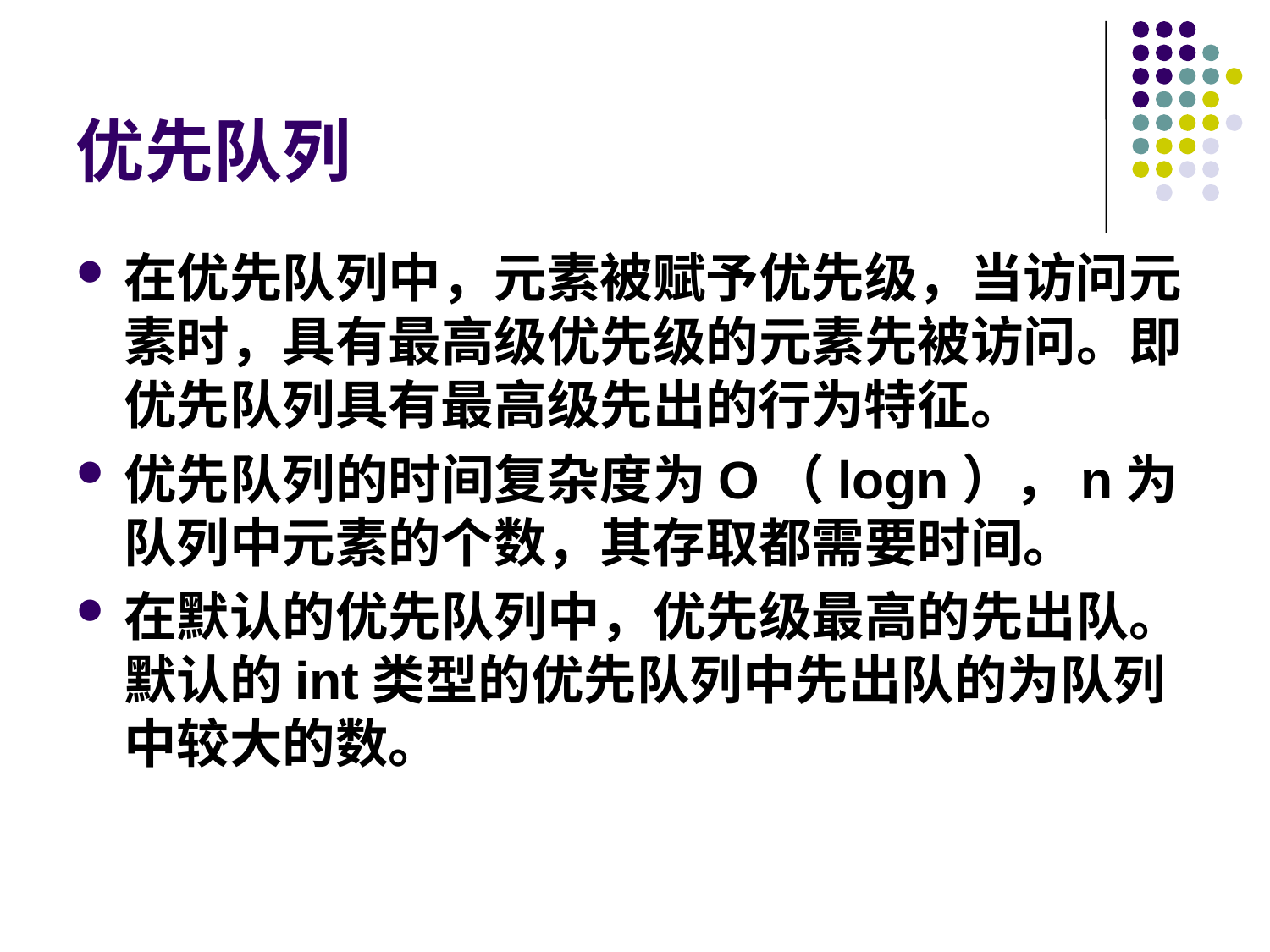

# 优先队列
在优先队列中，元素被赋予优先级，当访问元素时，具有最高级优先级的元素先被访问。即优先队列具有最高级先出的行为特征。
优先队列的时间复杂度为O（logn），n为队列中元素的个数，其存取都需要时间。
在默认的优先队列中，优先级最高的先出队。默认的int类型的优先队列中先出队的为队列中较大的数。